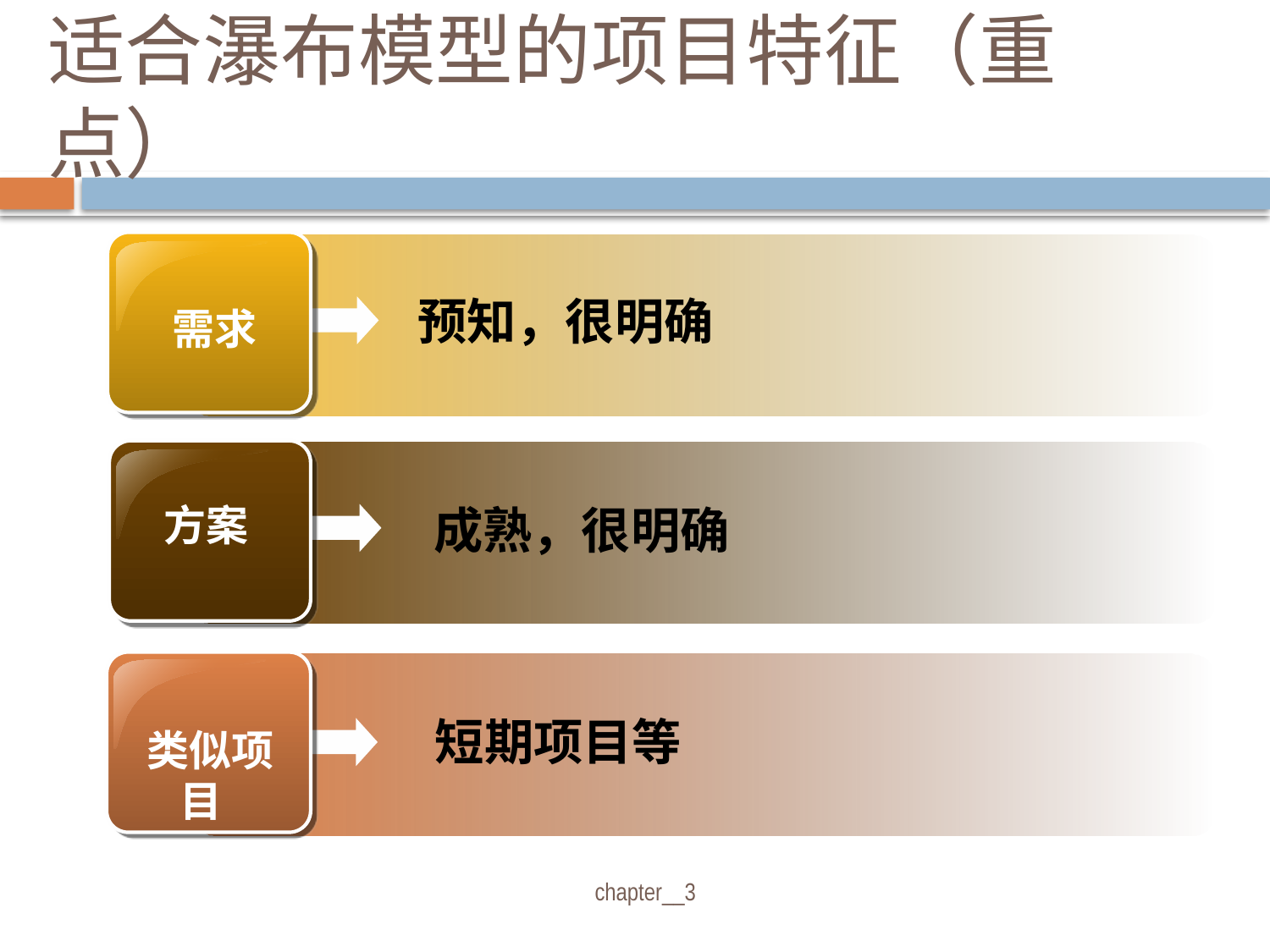

# 适合瀑布模型的项目特征（重点）
50

预知，很明确
 需求

方案
成熟，很明确

短期项目等
 类似项目

 chapter__3